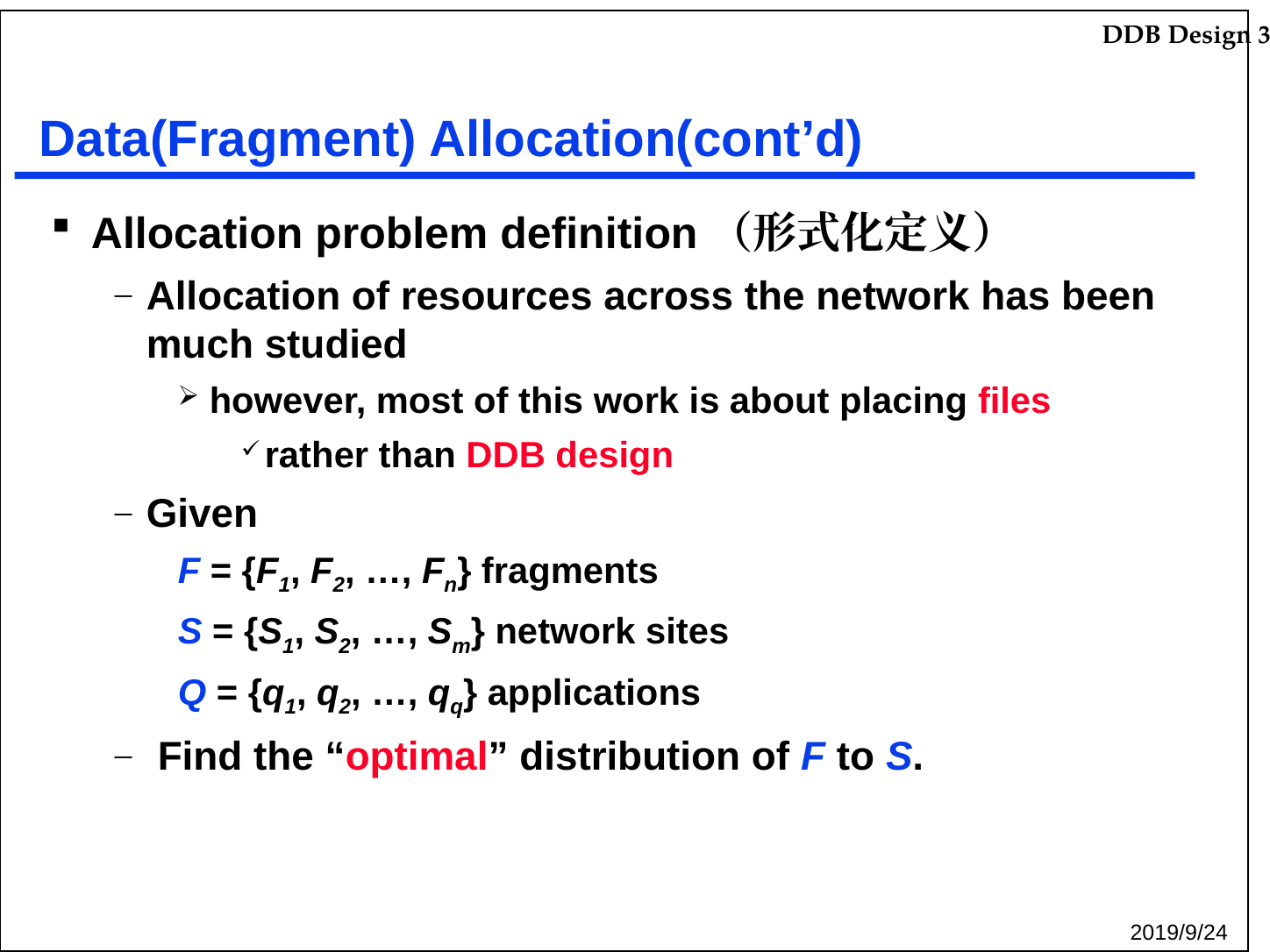

# Data(Fragment) Allocation(cont’d)
Allocation problem definition（形式化定义）
Allocation of resources across the network has been much studied
however, most of this work is about placing files
rather than DDB design
Given
F = {F1, F2, …, Fn} fragments
S = {S1, S2, …, Sm} network sites
Q = {q1, q2, …, qq} applications
 Find the “optimal” distribution of F to S.